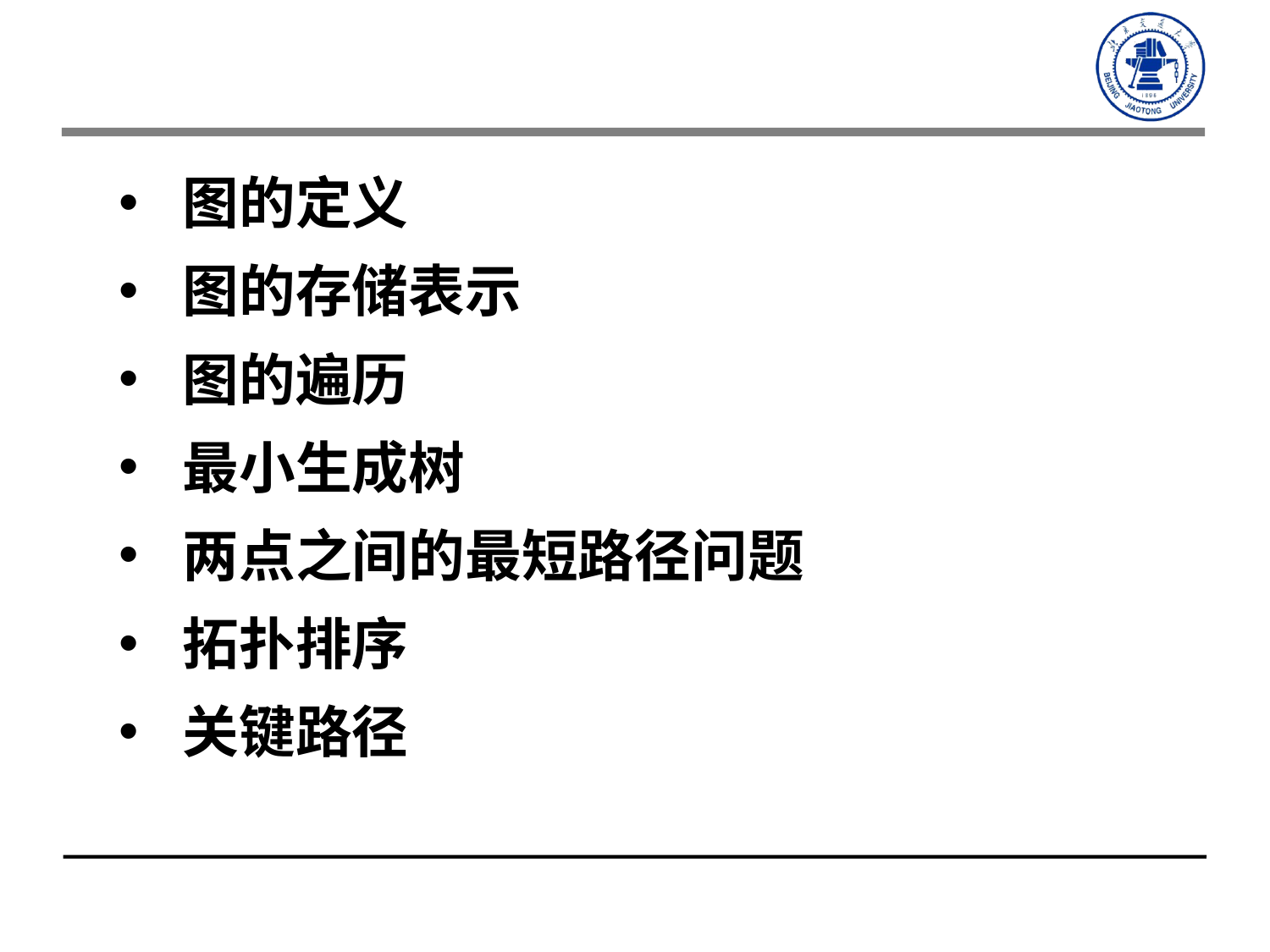

图的定义
图的存储表示
图的遍历
最小生成树
两点之间的最短路径问题
拓扑排序
关键路径